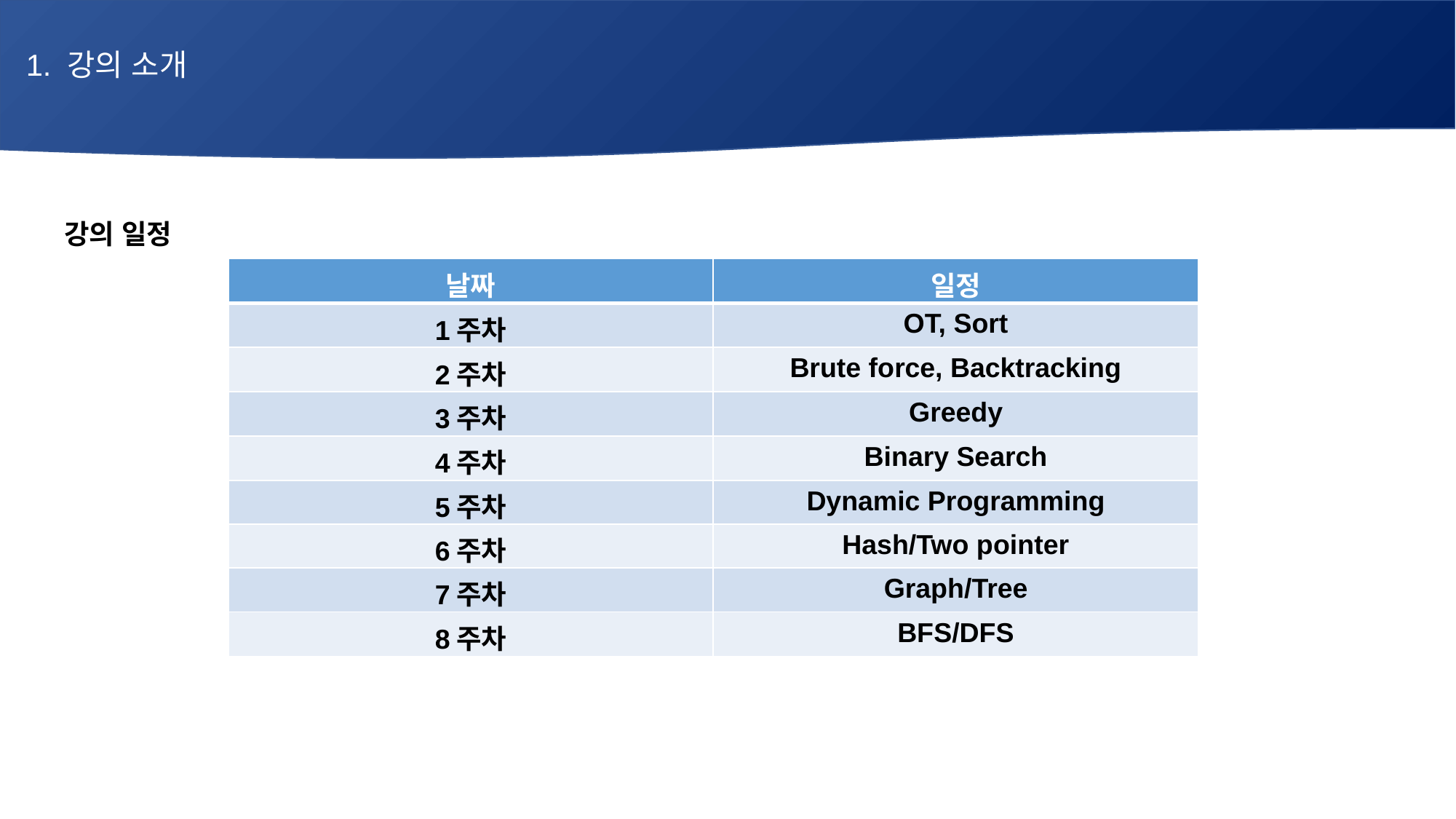

1. 강의 소개
# 매주 1 과제 LV2
강의 일정
| 날짜 | 일정 |
| --- | --- |
| 1주차 | OT, Sort |
| 2주차 | Brute force, Backtracking |
| 3주차 | Greedy |
| 4주차 | Binary Search |
| 5주차 | Dynamic Programming |
| 6주차 | Hash/Two pointer |
| 7주차 | Graph/Tree |
| 8주차 | BFS/DFS |